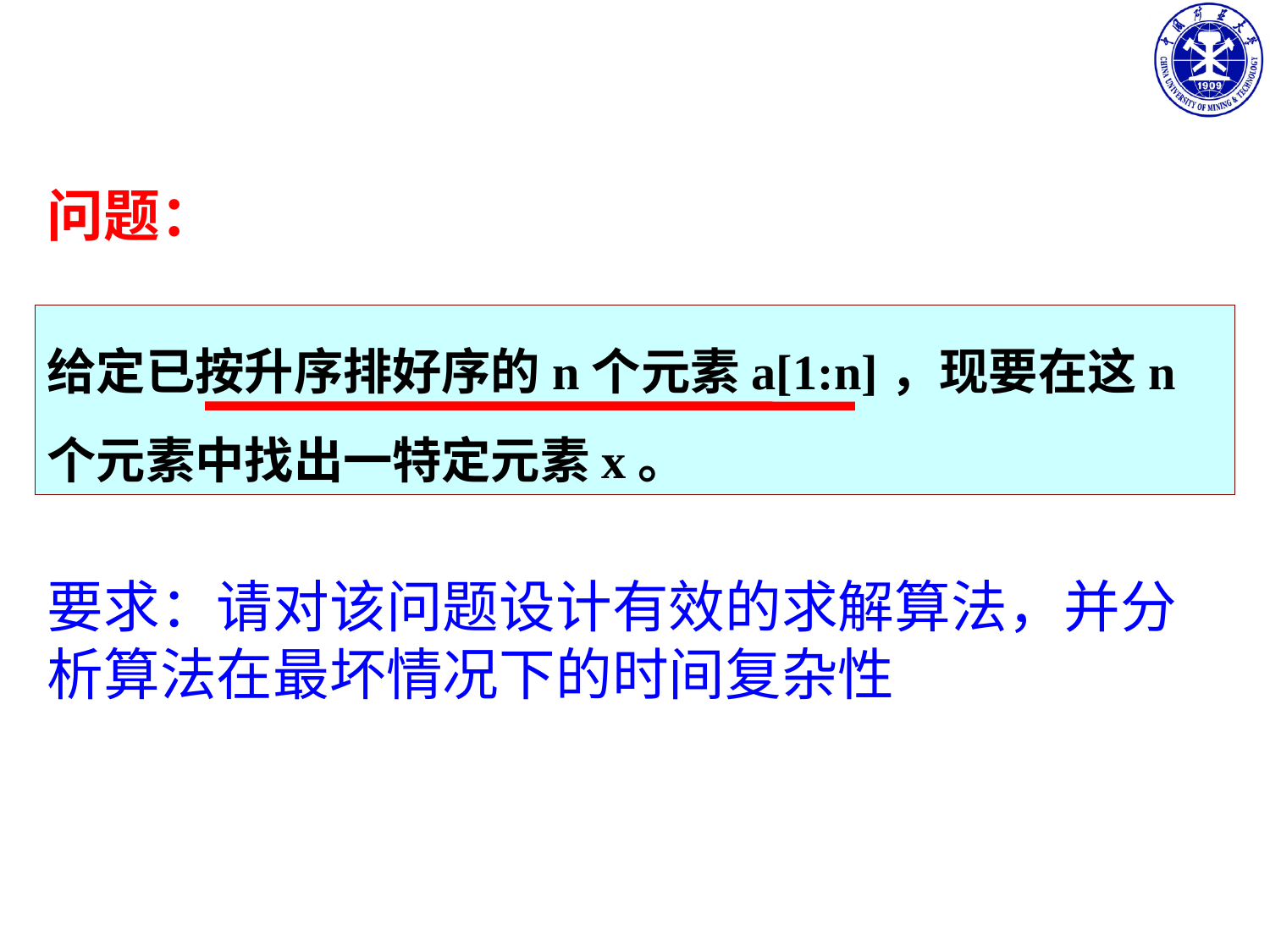

问题：
给定已按升序排好序的n个元素a[1:n]，现要在这n个元素中找出一特定元素x。

要求：请对该问题设计有效的求解算法，并分析算法在最坏情况下的时间复杂性